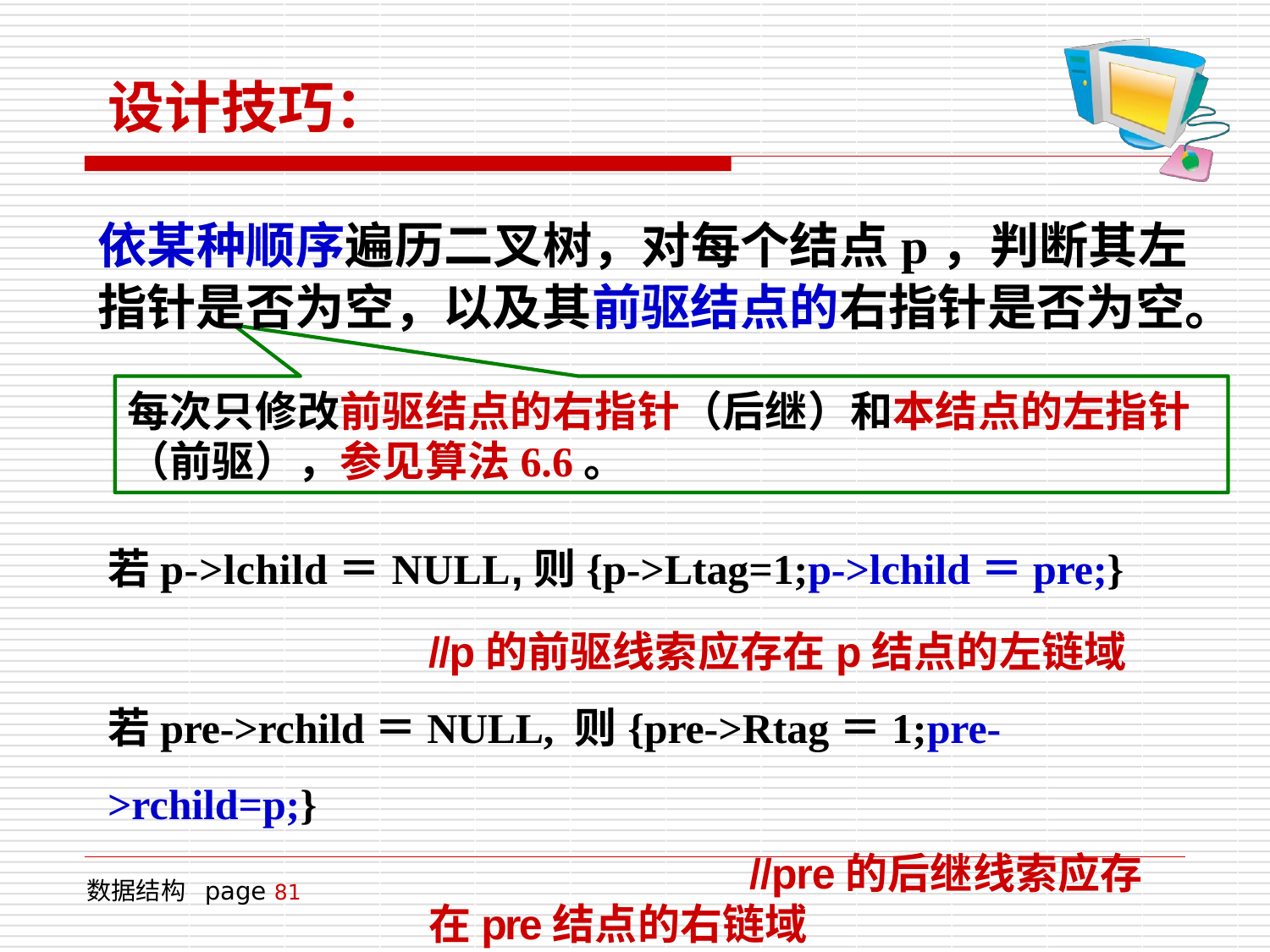

# 设计技巧：

依某种顺序遍历二叉树，对每个结点p，判断其左 指针是否为空，以及其前驱结点的右指针是否为空。

每次只修改前驱结点的右指针（后继）和本结点的左指针
（前驱），参见算法6.6。

若p->lchild＝NULL,则{p->Ltag=1;p->lchild＝pre;}
//p的前驱线索应存在p结点的左链域 若pre->rchild＝NULL, 则{pre->Rtag＝1;pre->rchild=p;}
//pre的后继线索应存在pre结点的右链域

数据结构 page 81